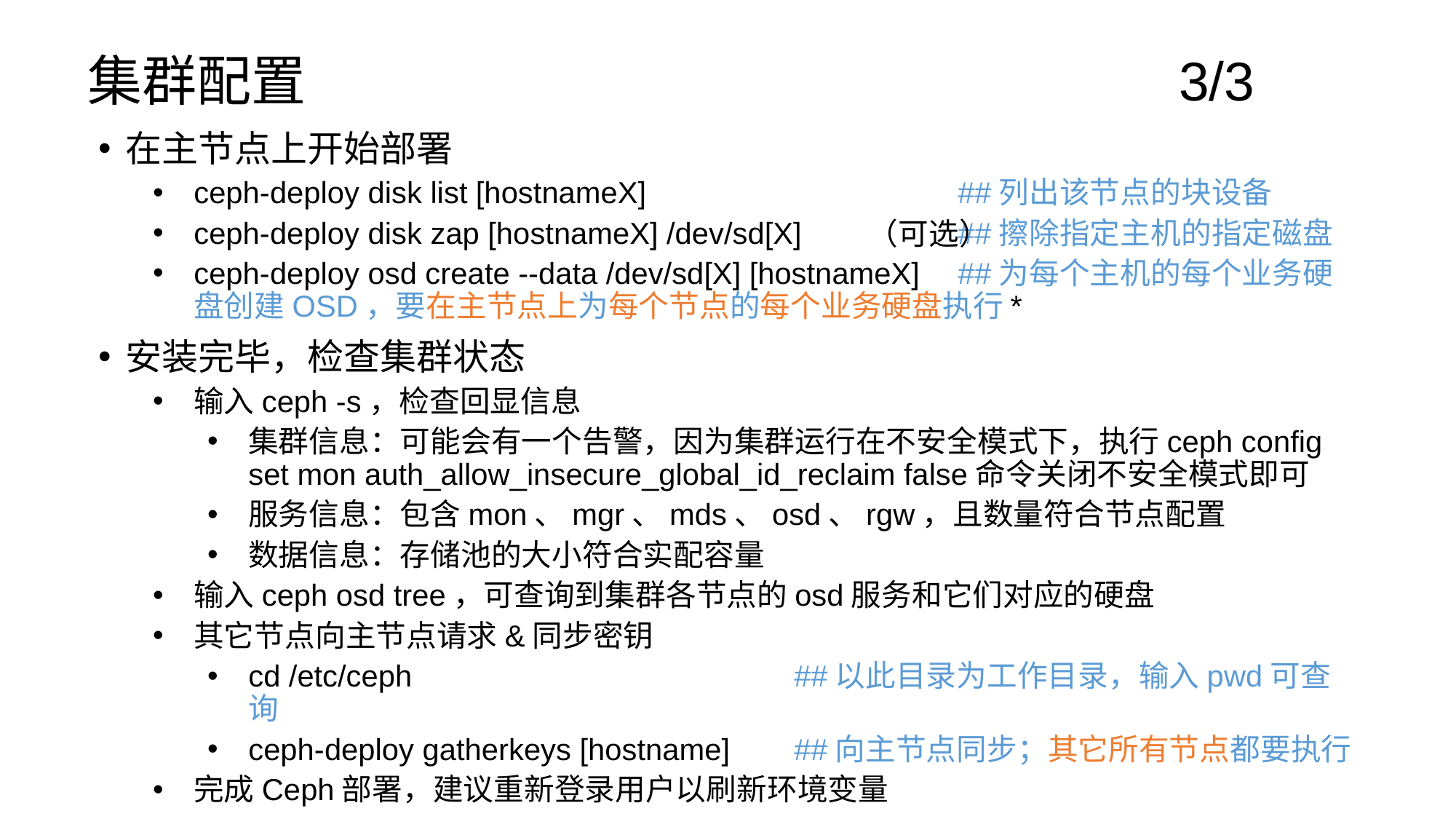

# 集群配置								3/3
在主节点上开始部署
ceph-deploy disk list [hostnameX]			##列出该节点的块设备
ceph-deploy disk zap [hostnameX] /dev/sd[X]		##擦除指定主机的指定磁盘
ceph-deploy osd create --data /dev/sd[X] [hostnameX]	##为每个主机的每个业务硬盘创建OSD，要在主节点上为每个节点的每个业务硬盘执行*
安装完毕，检查集群状态
输入ceph -s，检查回显信息
集群信息：可能会有一个告警，因为集群运行在不安全模式下，执行ceph config set mon auth_allow_insecure_global_id_reclaim false命令关闭不安全模式即可
服务信息：包含mon、mgr、mds、osd、rgw，且数量符合节点配置
数据信息：存储池的大小符合实配容量
输入ceph osd tree，可查询到集群各节点的osd服务和它们对应的硬盘
其它节点向主节点请求&同步密钥
cd /etc/ceph				##以此目录为工作目录，输入pwd可查询
ceph-deploy gatherkeys [hostname]	##向主节点同步；其它所有节点都要执行
完成Ceph部署，建议重新登录用户以刷新环境变量
（可选）